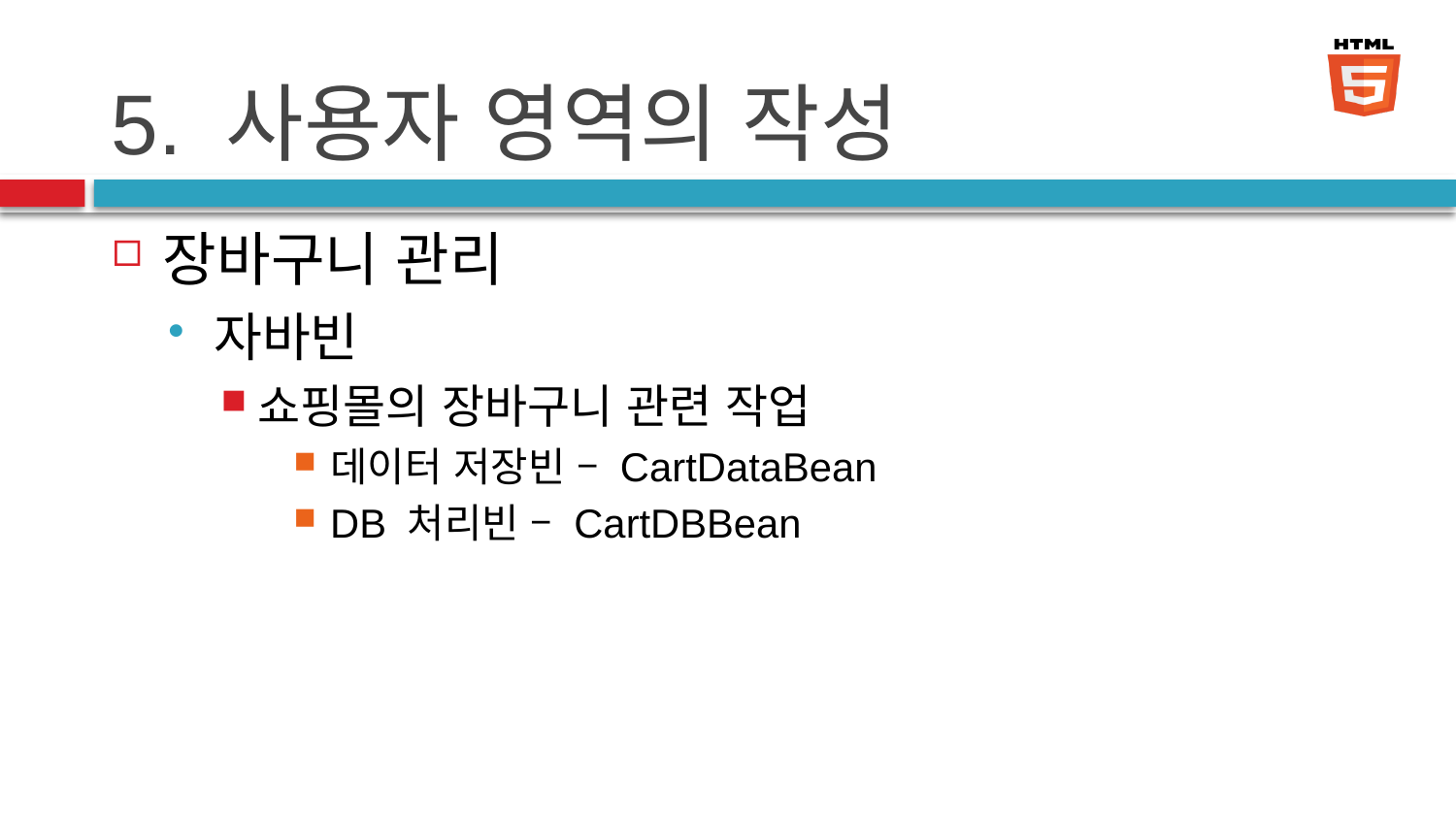

# 5. 사용자 영역의 작성
장바구니 관리
자바빈
쇼핑몰의 장바구니 관련 작업
데이터 저장빈 – CartDataBean
DB 처리빈 – CartDBBean